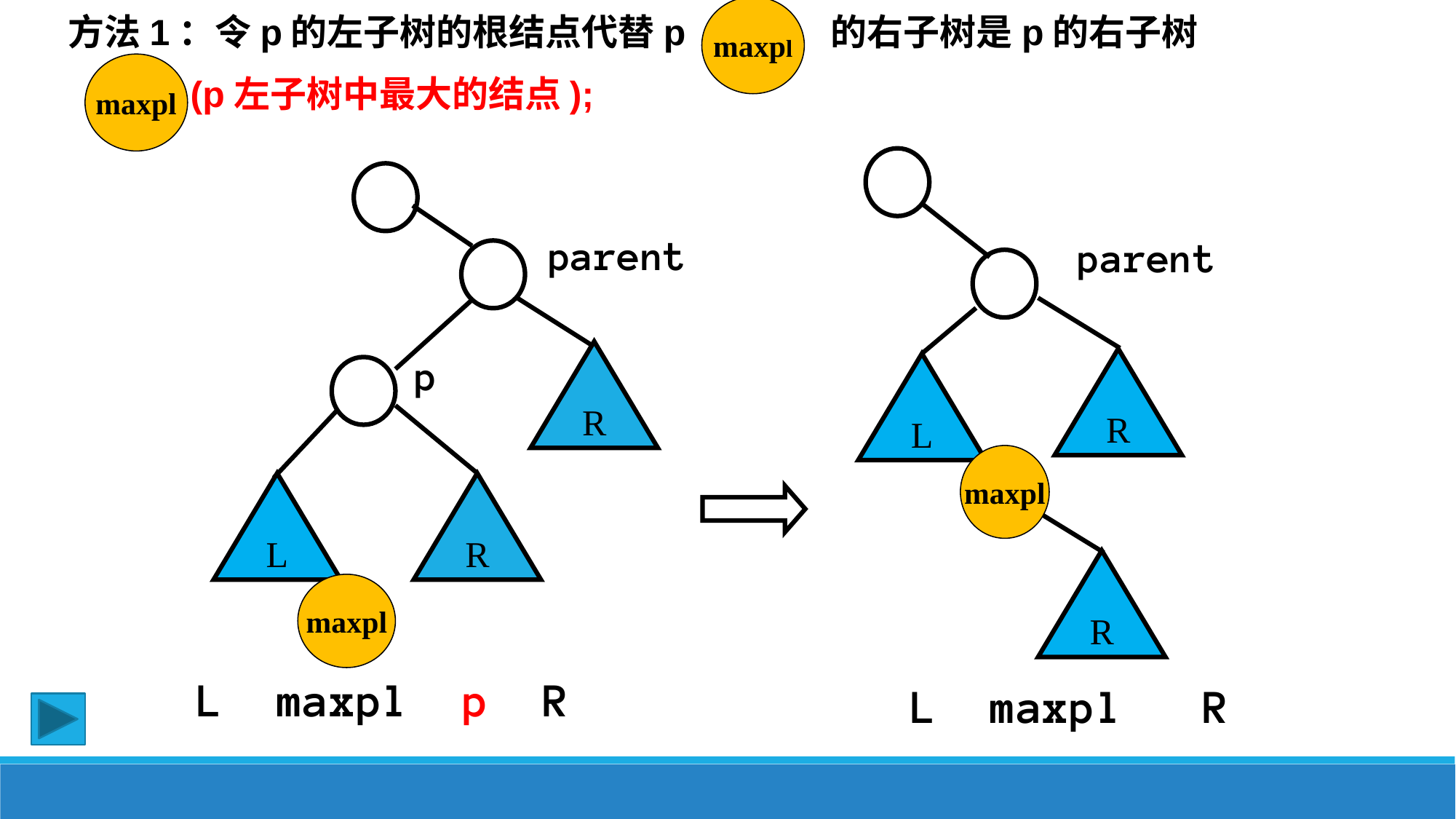

maxpl
方法1：令p的左子树的根结点代替p ，           的右子树是p的右子树
            (p左子树中最大的结点);
maxpl

parent
parent

R
p
R
L

maxpl
L
R

R
maxpl
L  maxpl  p  R
L  maxpl   R